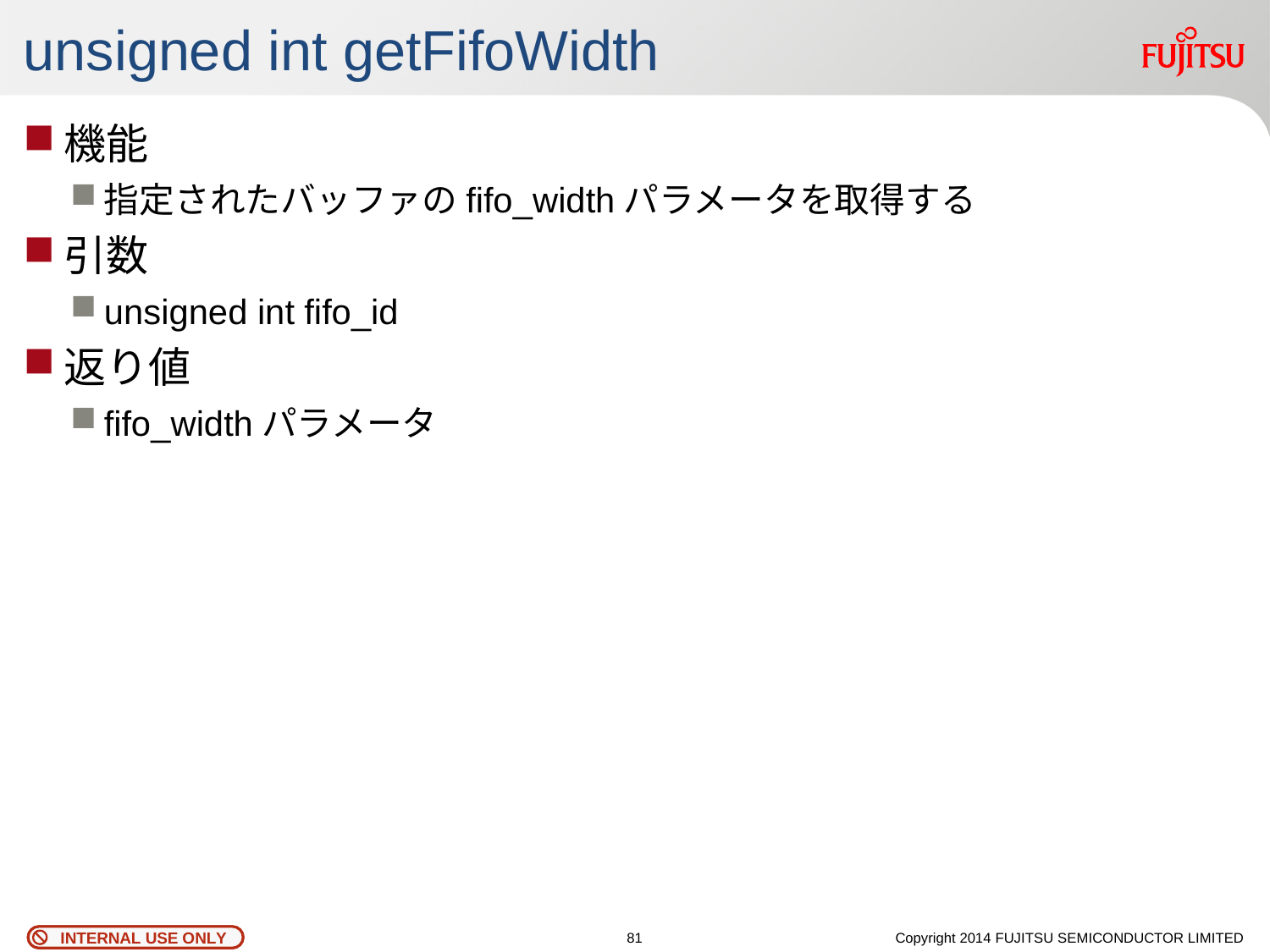

# unsigned int getFifoWidth
機能
指定されたバッファのfifo_widthパラメータを取得する
引数
unsigned int fifo_id
返り値
fifo_widthパラメータ

81
Copyright 2014 FUJITSU SEMICONDUCTOR LIMITED